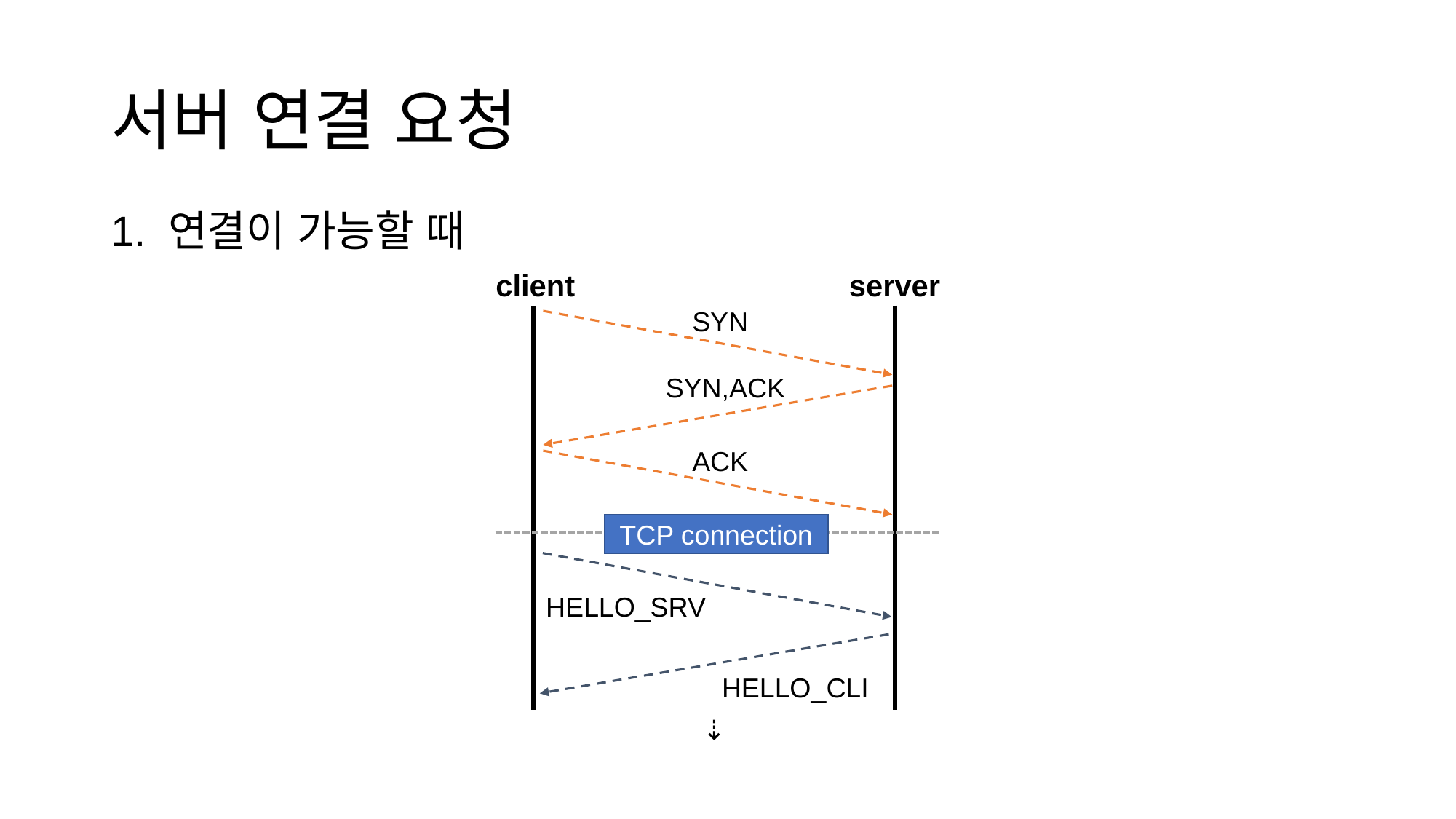

# 서버 연결 요청
1. 연결이 가능할 때
client
server
SYN
SYN,ACK
ACK
TCP connection
HELLO_SRV
HELLO_CLI
⇣